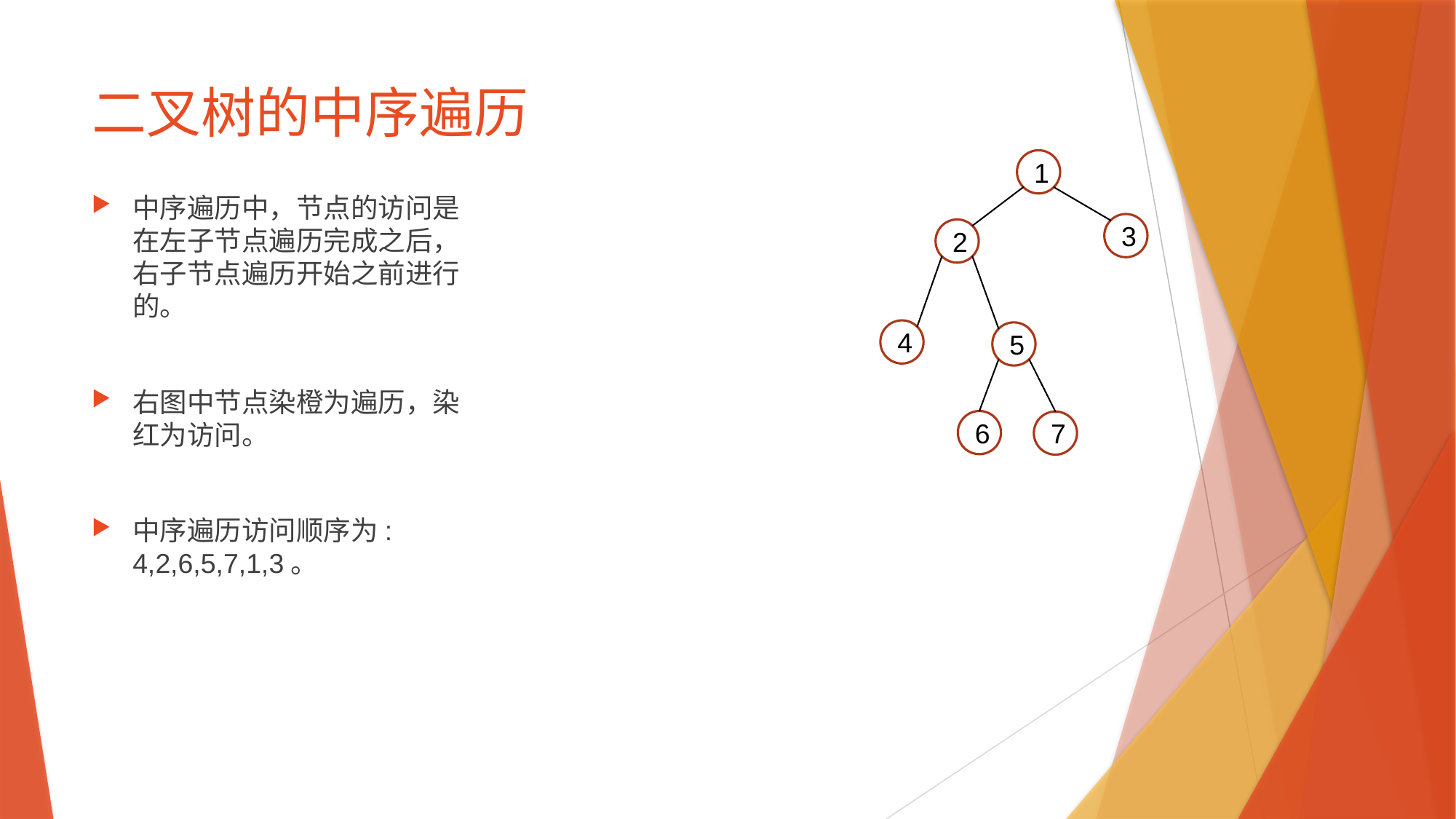

# 二叉树的中序遍历
1
中序遍历中，节点的访问是在左子节点遍历完成之后，右子节点遍历开始之前进行的。

右图中节点染橙为遍历，染红为访问。

中序遍历访问顺序为:	4,2,6,5,7,1,3。
3
2
4
5
6
7